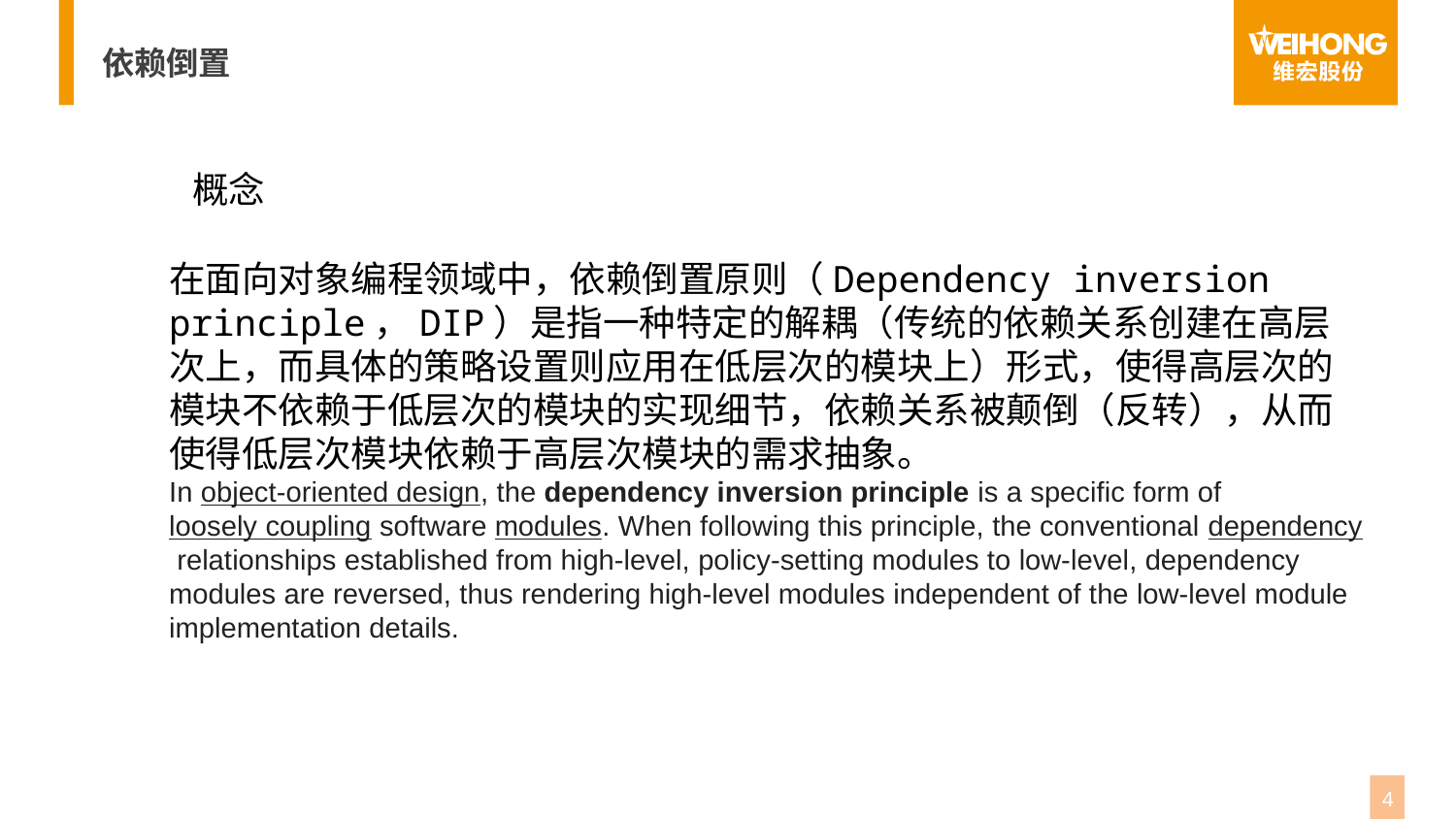

依赖倒置

概念
在面向对象编程领域中，依赖倒置原则（Dependency inversion principle，DIP）是指一种特定的解耦（传统的依赖关系创建在高层次上，而具体的策略设置则应用在低层次的模块上）形式，使得高层次的模块不依赖于低层次的模块的实现细节，依赖关系被颠倒（反转），从而使得低层次模块依赖于高层次模块的需求抽象。
In object-oriented design, the dependency inversion principle is a specific form of loosely coupling software modules. When following this principle, the conventional dependency relationships established from high-level, policy-setting modules to low-level, dependency modules are reversed, thus rendering high-level modules independent of the low-level module implementation details.